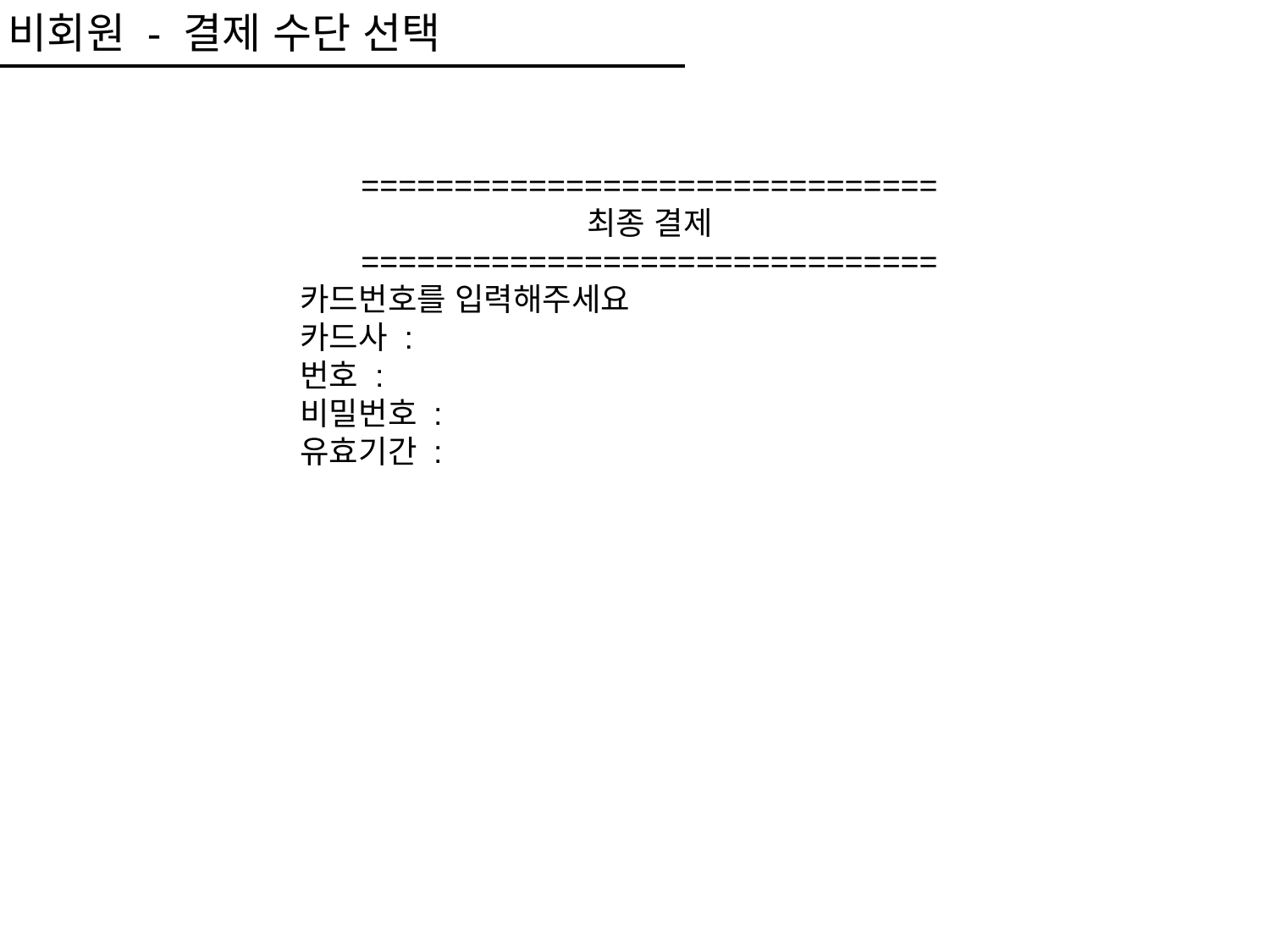

비회원 - 결제 수단 선택
===============================
최종 결제
===============================
카드번호를 입력해주세요
카드사 :
번호 :
비밀번호 :
유효기간 :